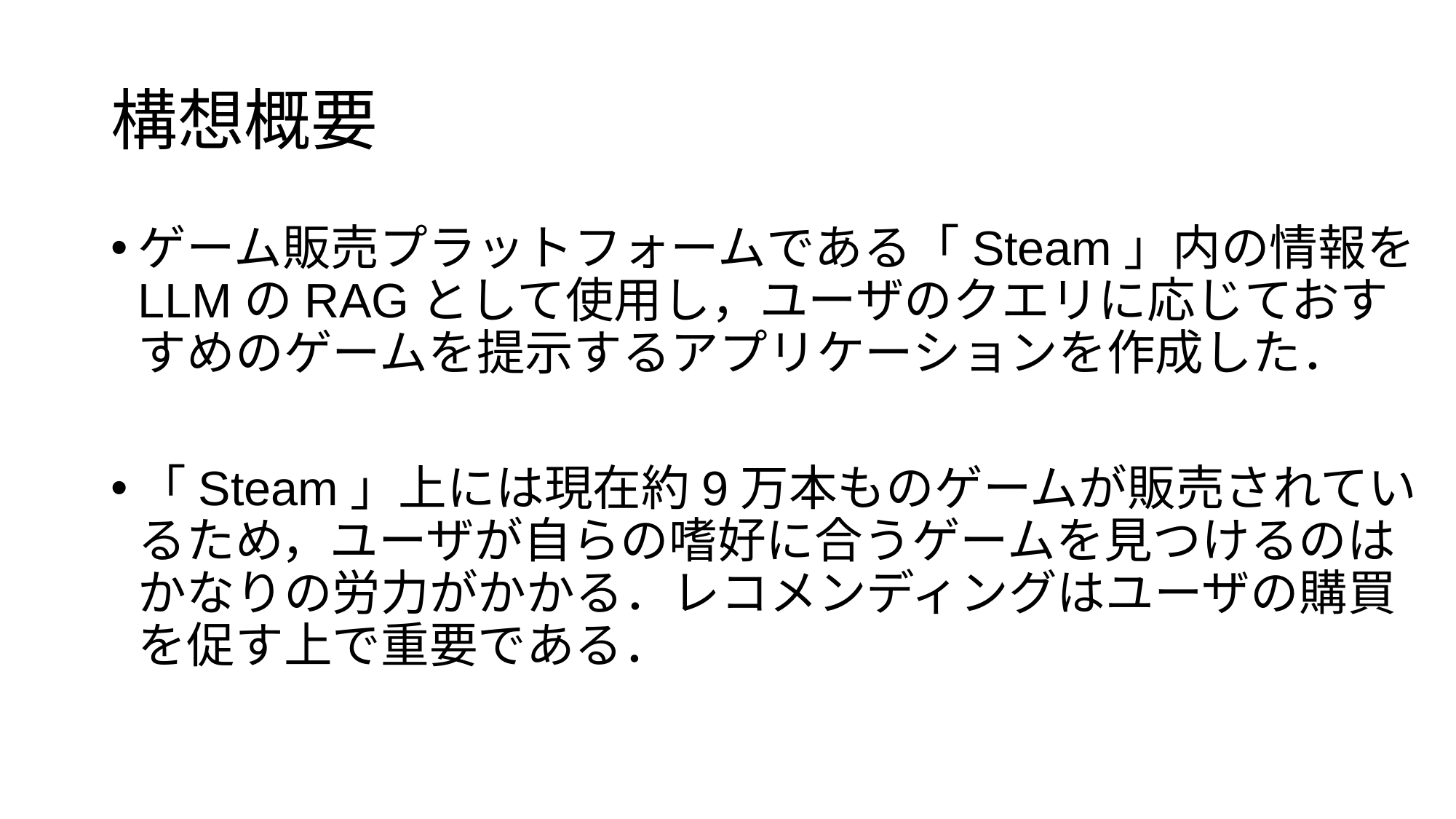

# 構想概要
ゲーム販売プラットフォームである「Steam」内の情報をLLMのRAGとして使用し，ユーザのクエリに応じておすすめのゲームを提示するアプリケーションを作成した．

「Steam」上には現在約9万本ものゲームが販売されているため，ユーザが自らの嗜好に合うゲームを見つけるのはかなりの労力がかかる．レコメンディングはユーザの購買を促す上で重要である．